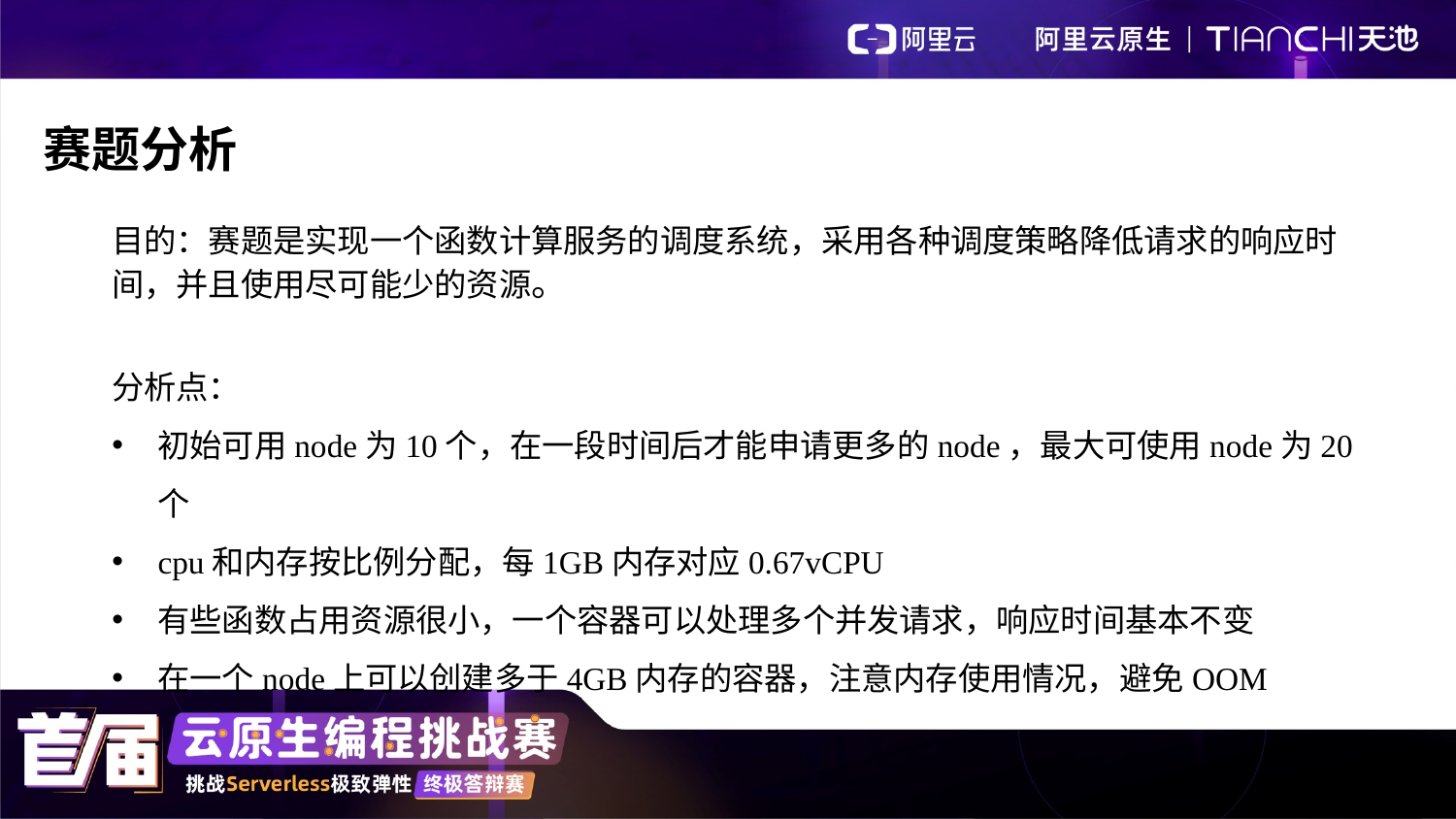

赛题分析
目的：赛题是实现一个函数计算服务的调度系统，采用各种调度策略降低请求的响应时间，并且使用尽可能少的资源。
分析点：
初始可用node为10个，在一段时间后才能申请更多的node，最大可使用node为20个
cpu和内存按比例分配，每1GB内存对应0.67vCPU
有些函数占用资源很小，一个容器可以处理多个并发请求，响应时间基本不变
在一个node上可以创建多于4GB内存的容器，注意内存使用情况，避免OOM